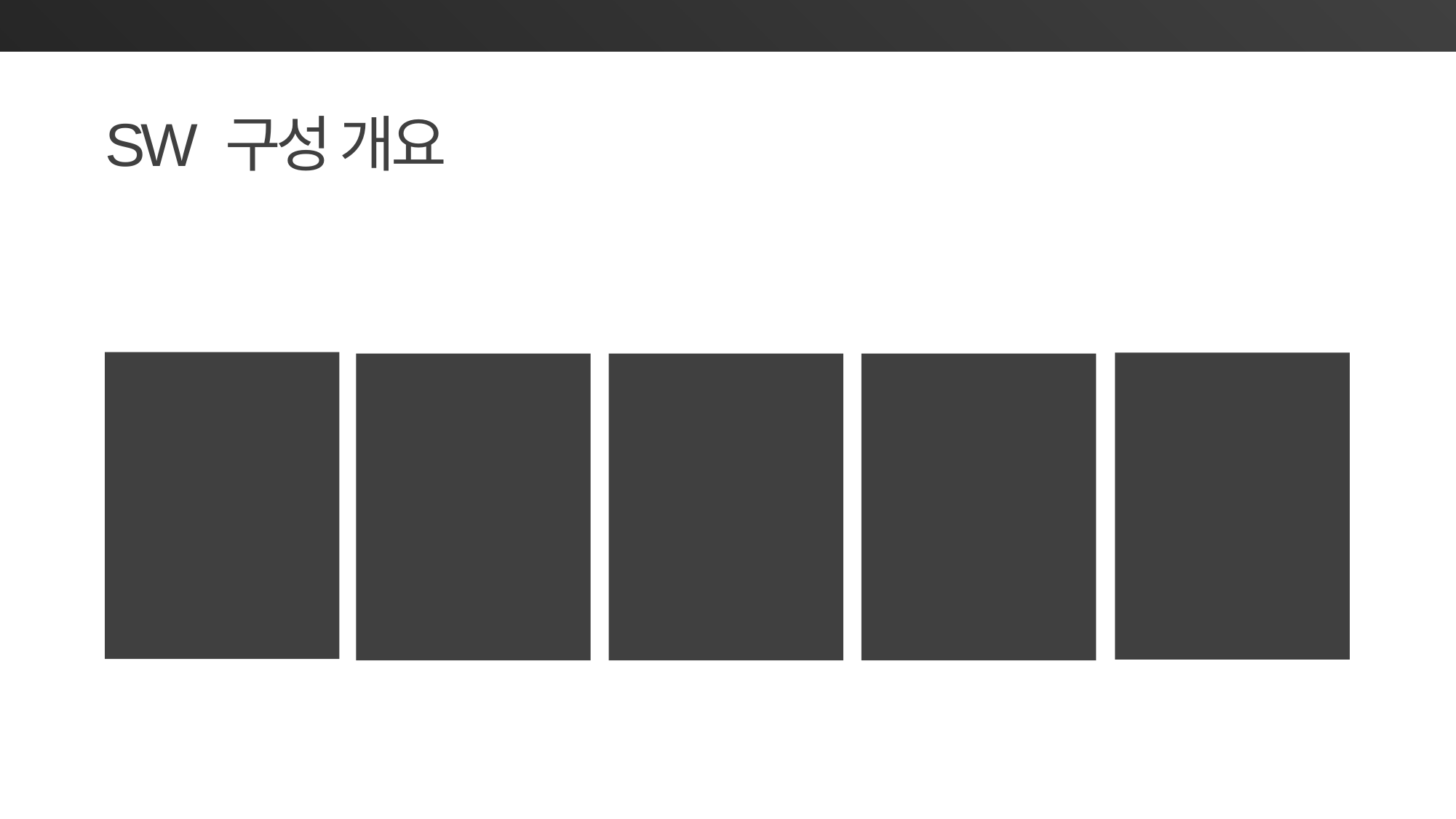

SW 구성 개요
MARIA DB
MATERIAL
DESIGN
SELENIUM
JAVA
JAVA FX